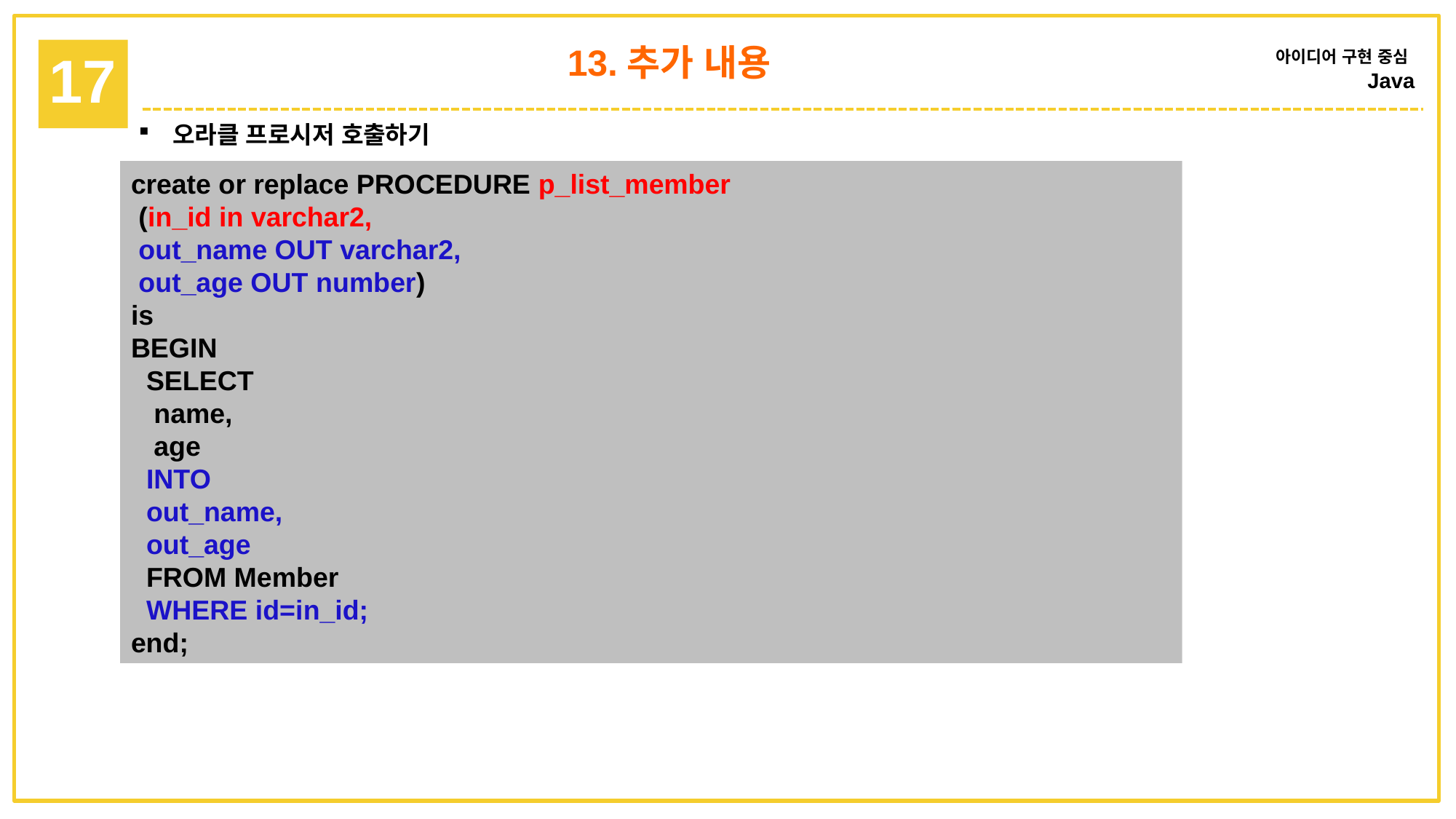

13.추가 내용
아이디어 구현 중심
Java
17

오라클 프로시저 호출하기
create or replace PROCEDURE p_list_member
 (in_id in varchar2,
 out_name OUT varchar2,
 out_age OUT number)
is
BEGIN
  SELECT
   name,
   age
  INTO
  out_name,
  out_age
  FROM Member
  WHERE id=in_id;
end;